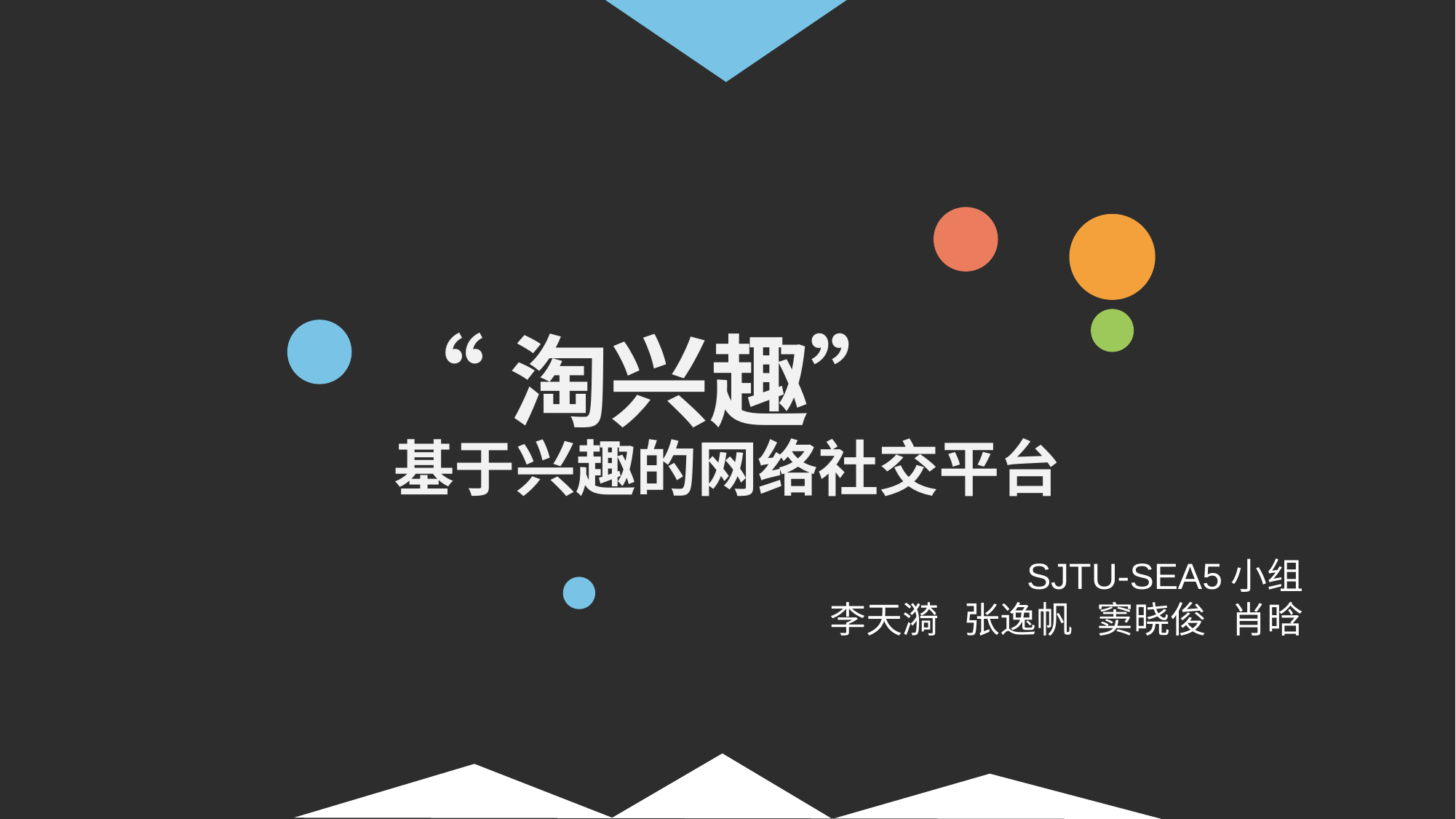

“淘兴趣”

基于兴趣的网络社交平台
SJTU-SEA5小组
李天漪   张逸帆   窦晓俊   肖晗